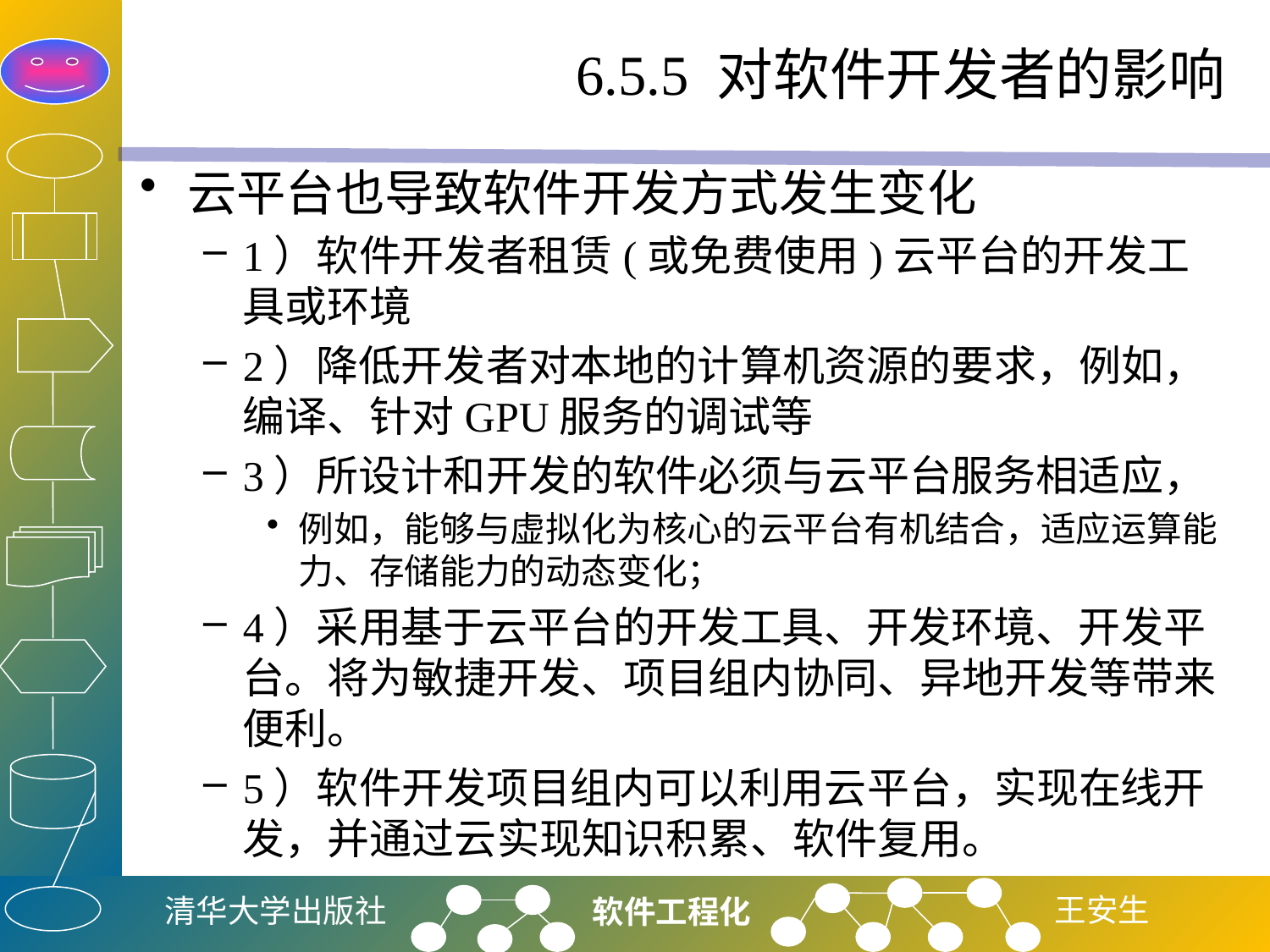

# 6.5.5 对软件开发者的影响
云平台也导致软件开发方式发生变化
1）软件开发者租赁(或免费使用)云平台的开发工具或环境
2）降低开发者对本地的计算机资源的要求，例如，编译、针对GPU服务的调试等
3）所设计和开发的软件必须与云平台服务相适应，
例如，能够与虚拟化为核心的云平台有机结合，适应运算能力、存储能力的动态变化；
4）采用基于云平台的开发工具、开发环境、开发平台。将为敏捷开发、项目组内协同、异地开发等带来便利。
5）软件开发项目组内可以利用云平台，实现在线开发，并通过云实现知识积累、软件复用。